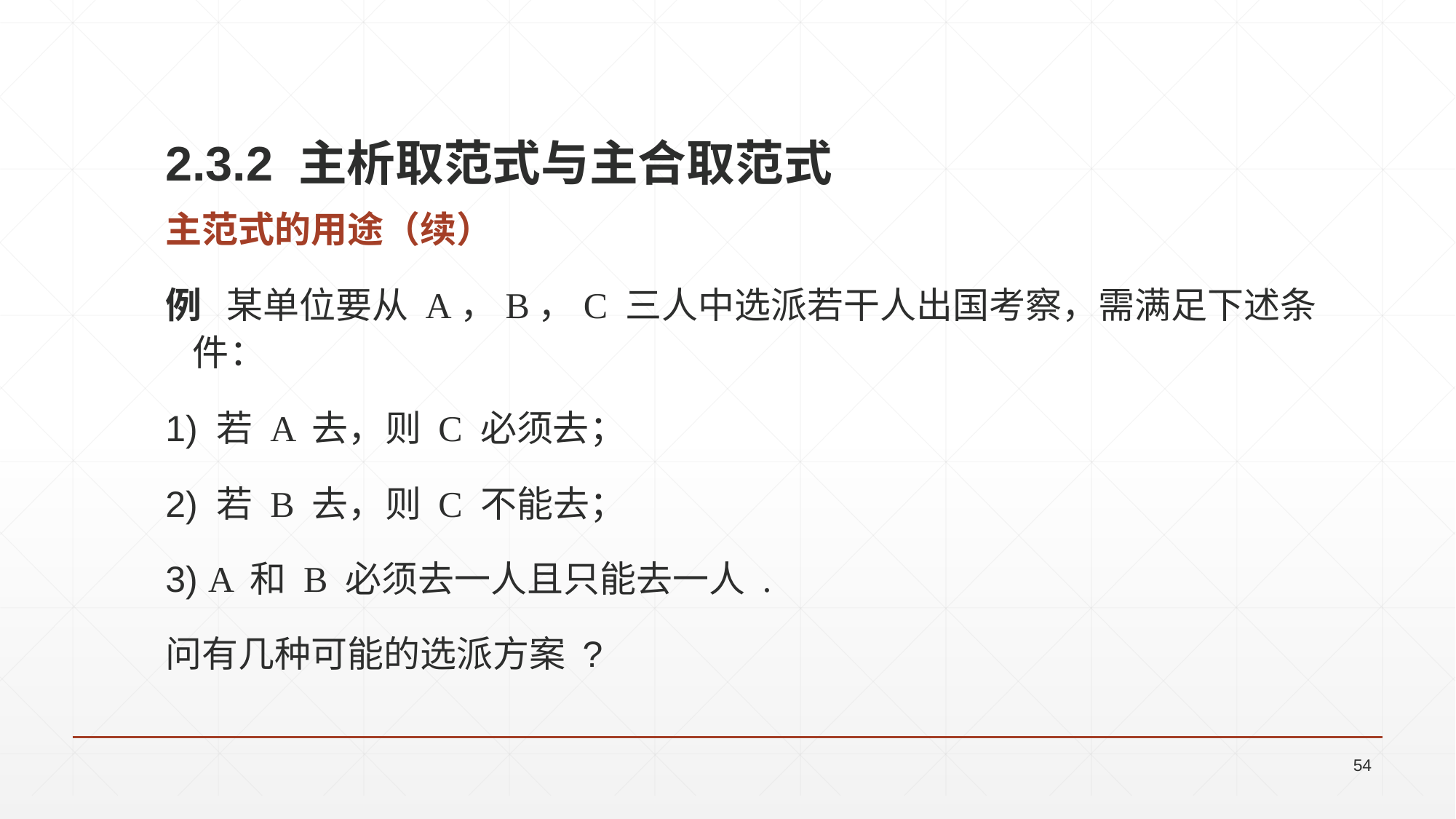

2.3.2 主析取范式与主合取范式
主范式的用途（续）
例   某单位要从 A，B，C 三人中选派若干人出国考察，需满足下述条件：
1) 若 A 去，则 C 必须去；
2) 若 B 去，则 C 不能去；
3) A 和 B 必须去一人且只能去一人 .
问有几种可能的选派方案 ?

54